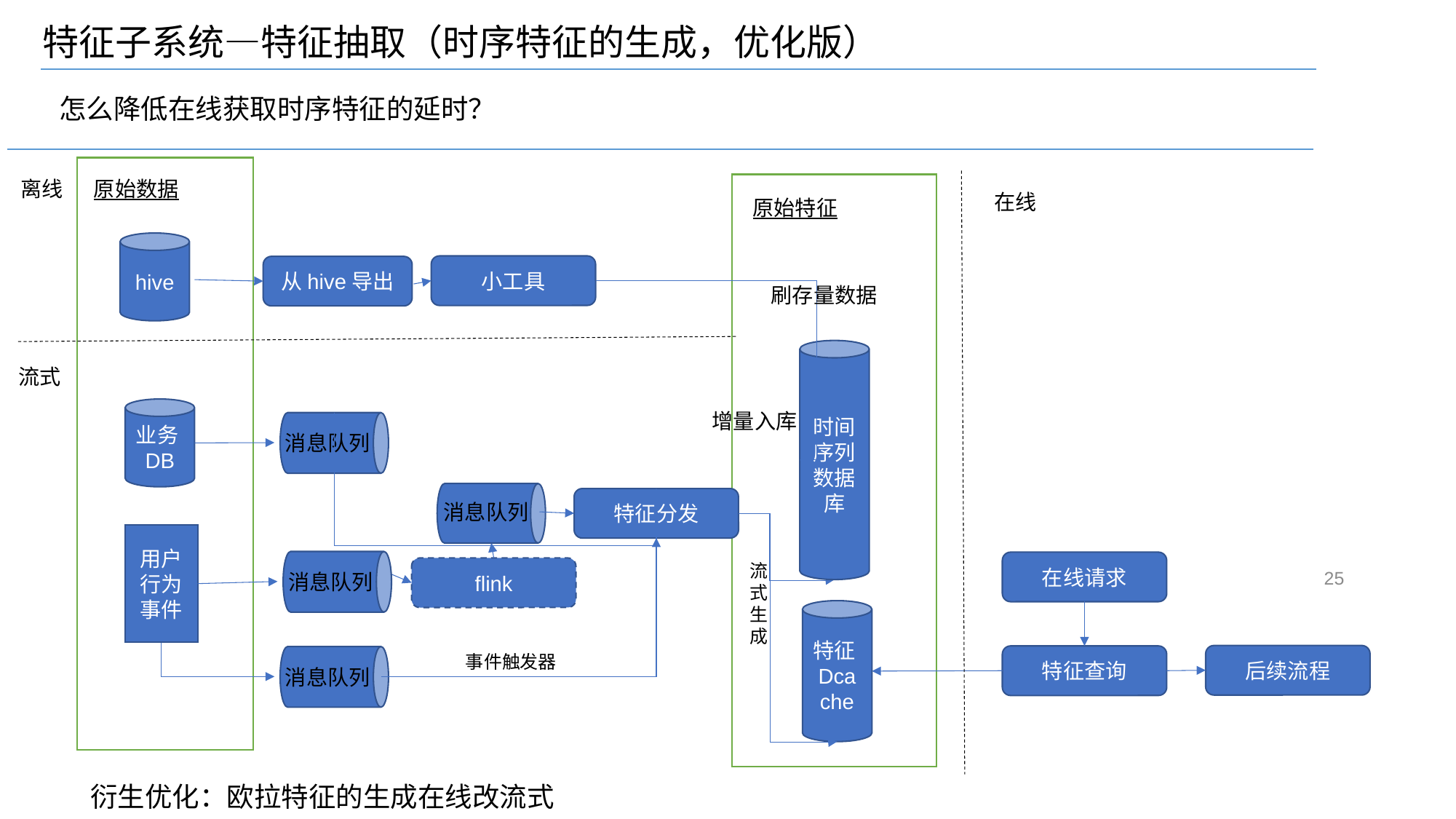

特征子系统—特征抽取（时序特征的生成，优化版）
怎么降低在线获取时序特征的延时？

原始数据
离线

在线
原始特征
hive
小工具
从hive导出
刷存量数据
时间序列数据库
流式
业务DB
增量入库

消息队列

消息队列
特征分发
用户行为事件

消息队列
在线请求
流式生成
25
flink
特征Dcache
事件触发器
后续流程
特征查询

消息队列
衍生优化：欧拉特征的生成在线改流式